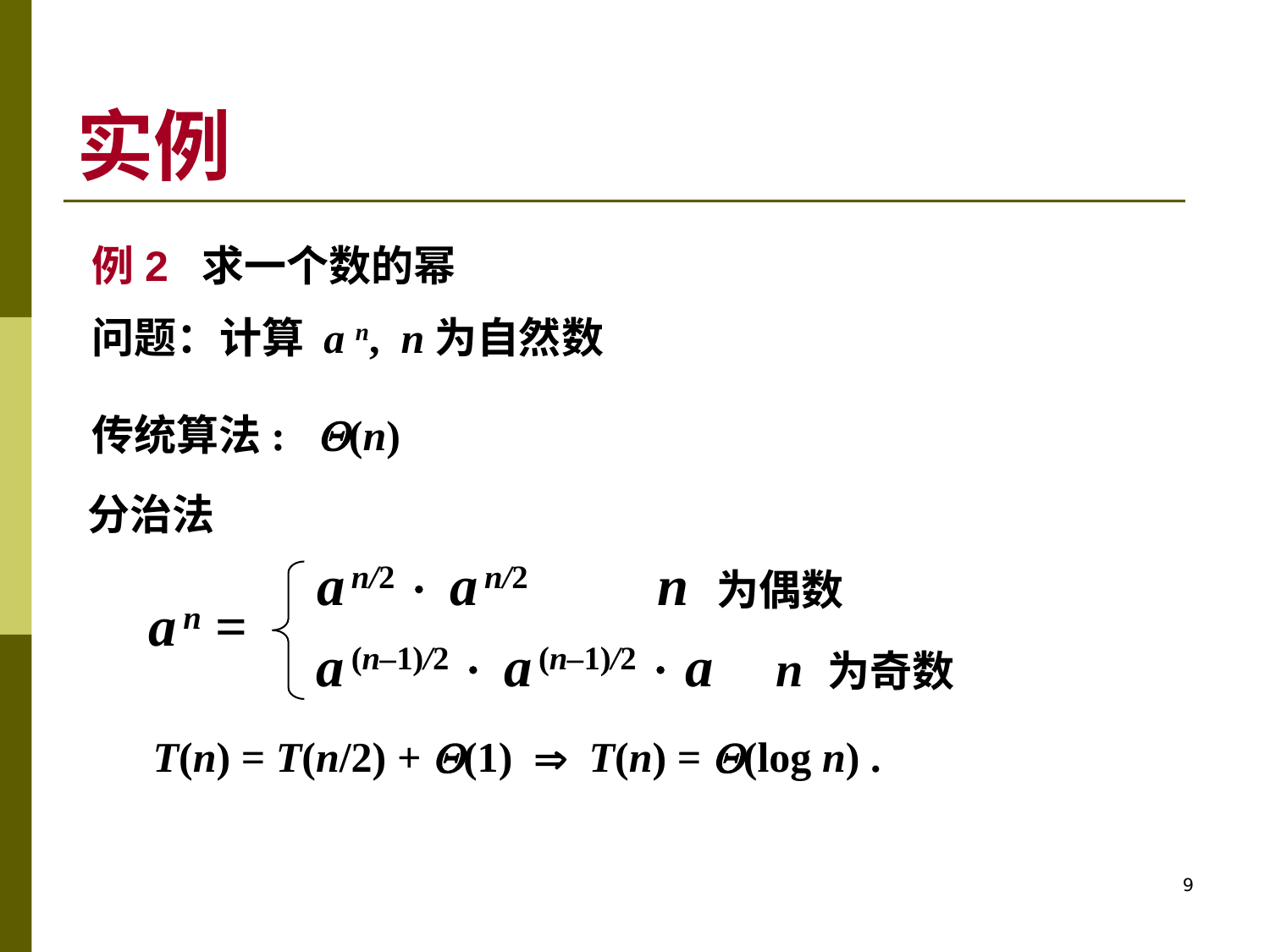

# 实例
例2  求一个数的幂
问题：计算 a n,  n为自然数
传统算法:   Θ(n)
分治法
a n/2 ⋅ a n/2               n 为偶数

a n =
a (n–1)/2 ⋅ a (n–1)/2 ⋅ a	 n 为奇数
T(n) = T(n/2) + Θ(1)  ⇒  T(n) = Θ(log n) .
9